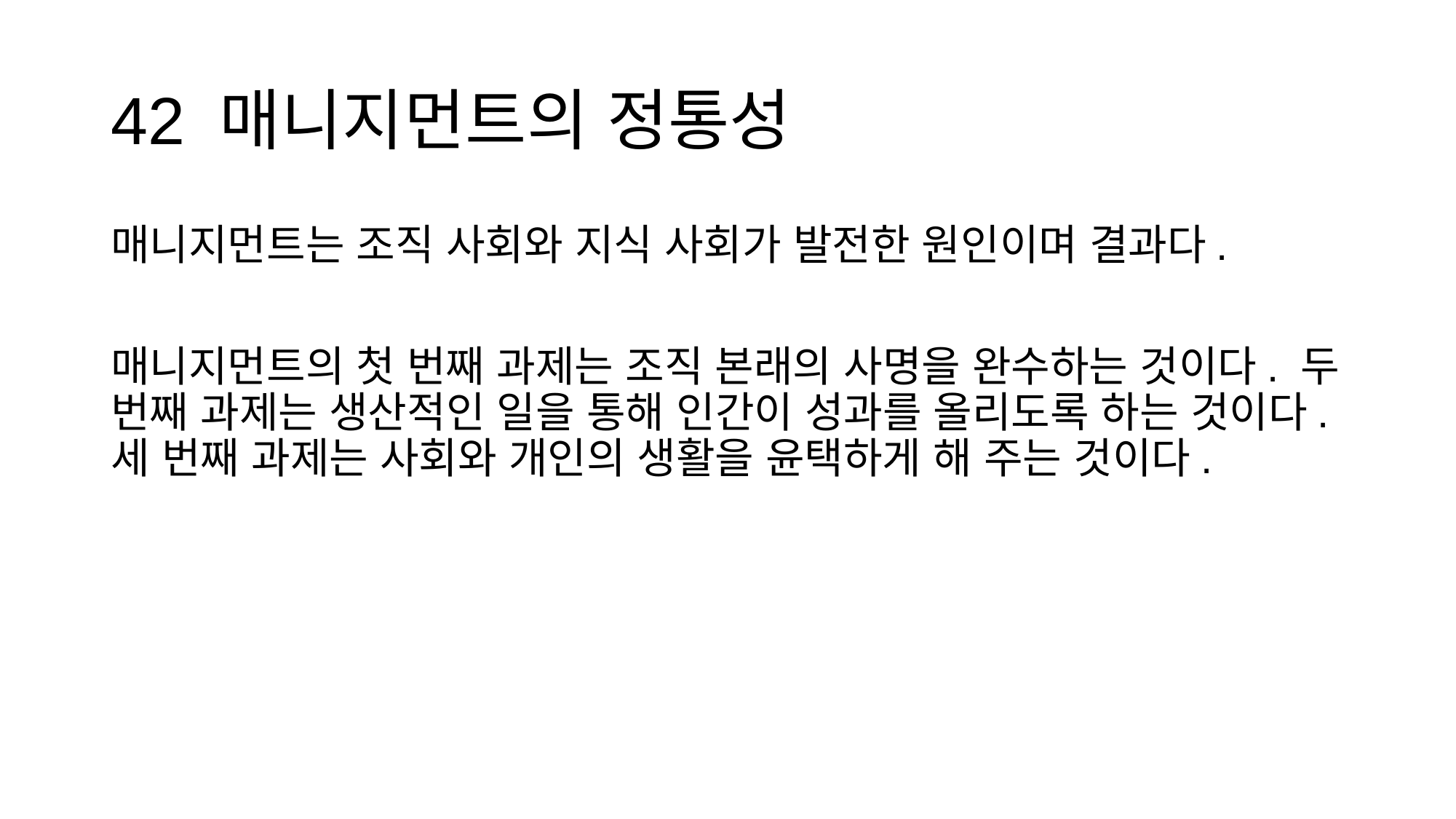

# 42 매니지먼트의 정통성
매니지먼트는 조직 사회와 지식 사회가 발전한 원인이며 결과다.

매니지먼트의 첫 번째 과제는 조직 본래의 사명을 완수하는 것이다. 두 번째 과제는 생산적인 일을 통해 인간이 성과를 올리도록 하는 것이다. 세 번째 과제는 사회와 개인의 생활을 윤택하게 해 주는 것이다.